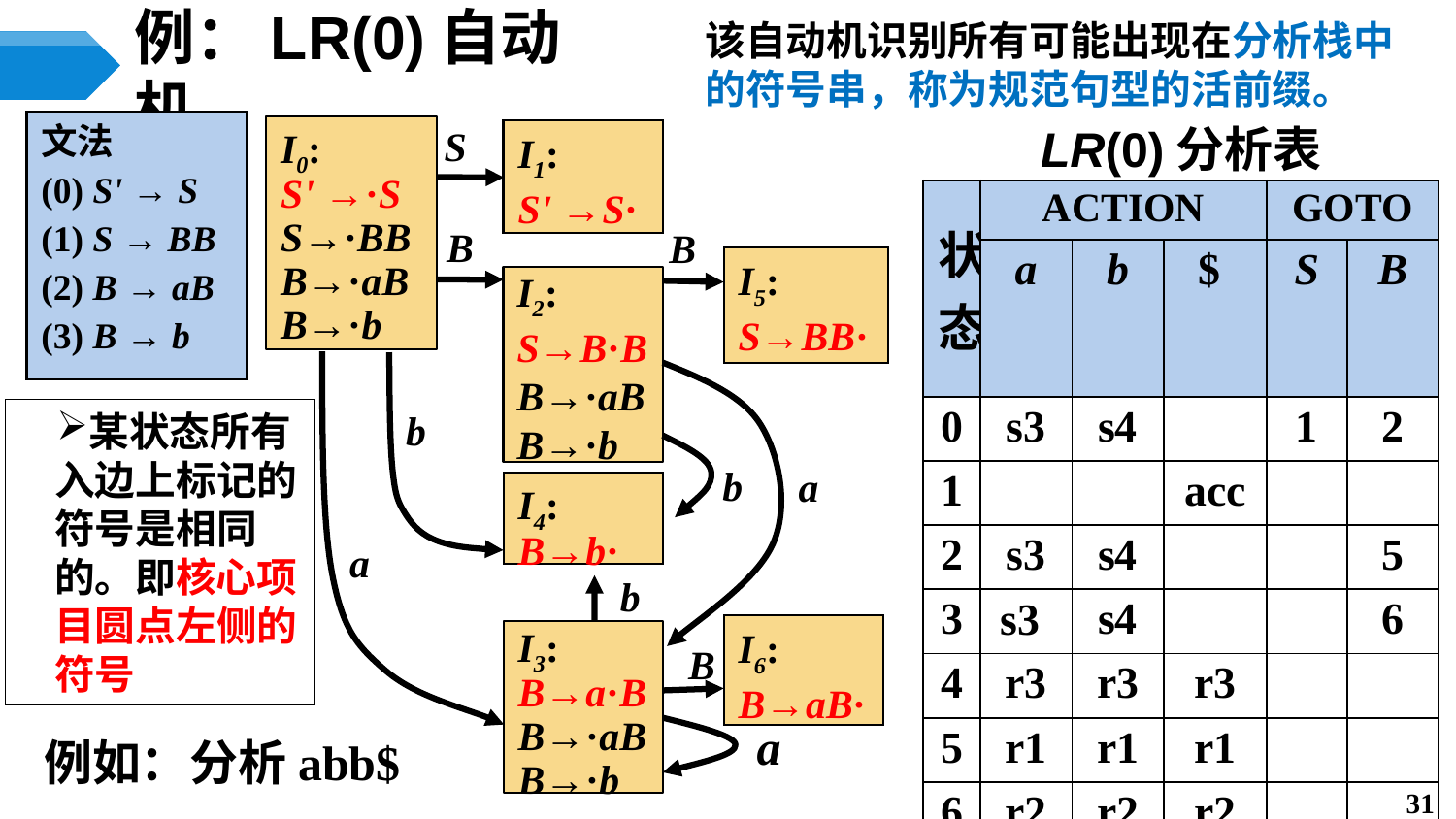

该自动机识别所有可能出现在分析栈中的符号串，称为规范句型的活前缀。
# 例：LR(0)自动机
文法
(0) S' → S
(1) S → BB
(2) B → aB
(3) B → b
LR(0)分析表
S
I0:
S' →·S
S→·BB
B→·aB
B→·b
I1:
S' →S·

| 状态 | ACTION |  |  | GOTO |  |
| --- | --- | --- | --- | --- | --- |
|  | a | b | $ | S | B |
| 0 | s3 | s4 |  | 1 | 2 |
| 1 |  |  | acc |  |  |
| 2 | s3 | s4 |  |  | 5 |
| 3 | s3 | s4 |  |  | 6 |
| 4 | r3 | r3 | r3 |  |  |
| 5 | r1 | r1 | r1 |  |  |
| 6 | r2 | r2 | r2 |  |  |
B
B
I5:
S→BB·
I2:
S→B·B
B→·aB
B→·b

b
某状态所有入边上标记的符号是相同的。即核心项目圆点左侧的符号

b
a
I4:
B→b·
a
b

I3:
B→a·B
B→·aB
B→·b
I6:
B→aB·

B

a

例如：分析abb$